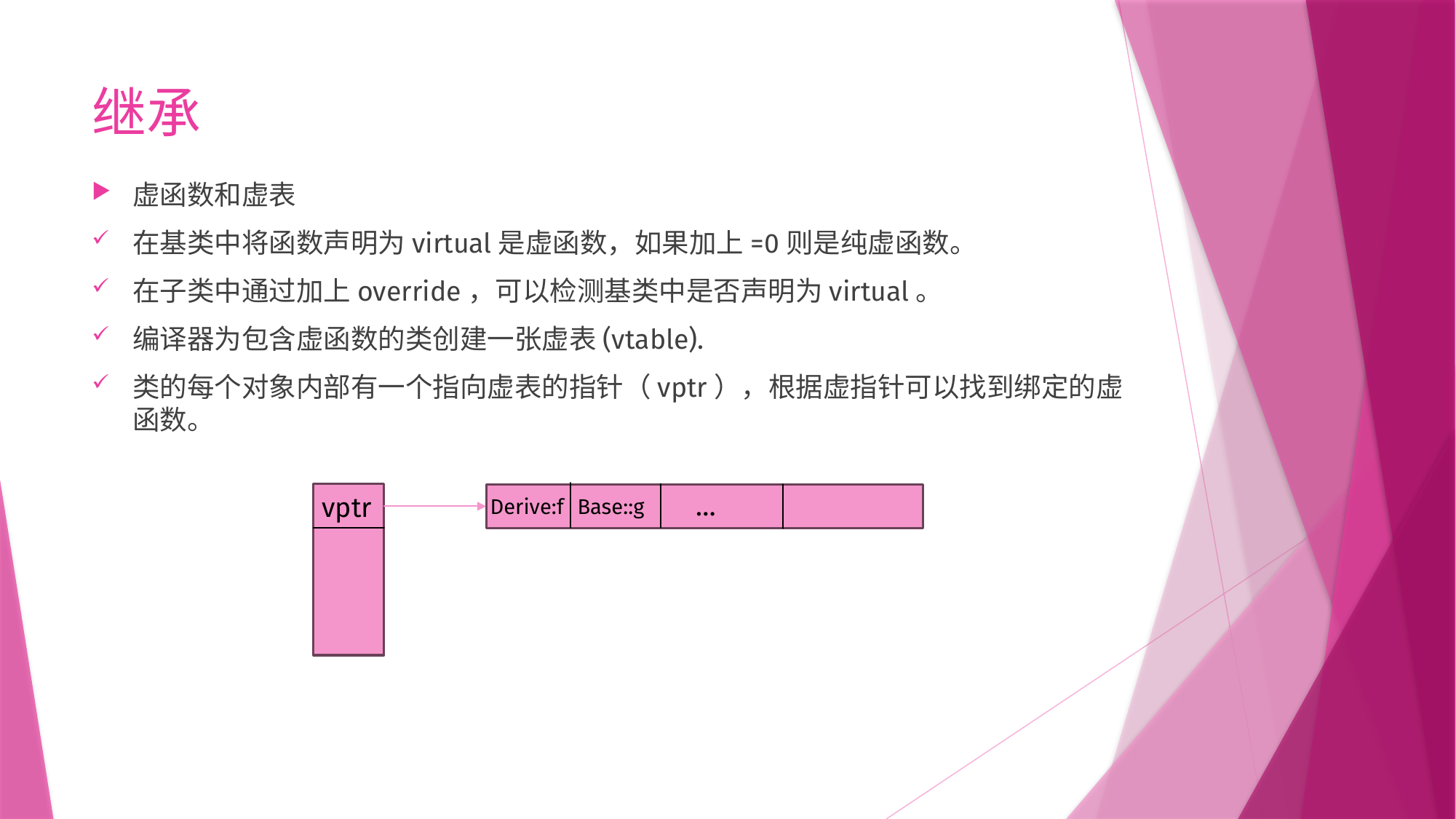

# 继承
虚函数和虚表
在基类中将函数声明为virtual是虚函数，如果加上=0则是纯虚函数。
在子类中通过加上override，可以检测基类中是否声明为virtual。
编译器为包含虚函数的类创建一张虚表(vtable).
类的每个对象内部有一个指向虚表的指针（vptr），根据虚指针可以找到绑定的虚函数。
…

vptr

Derive:f
Base::g